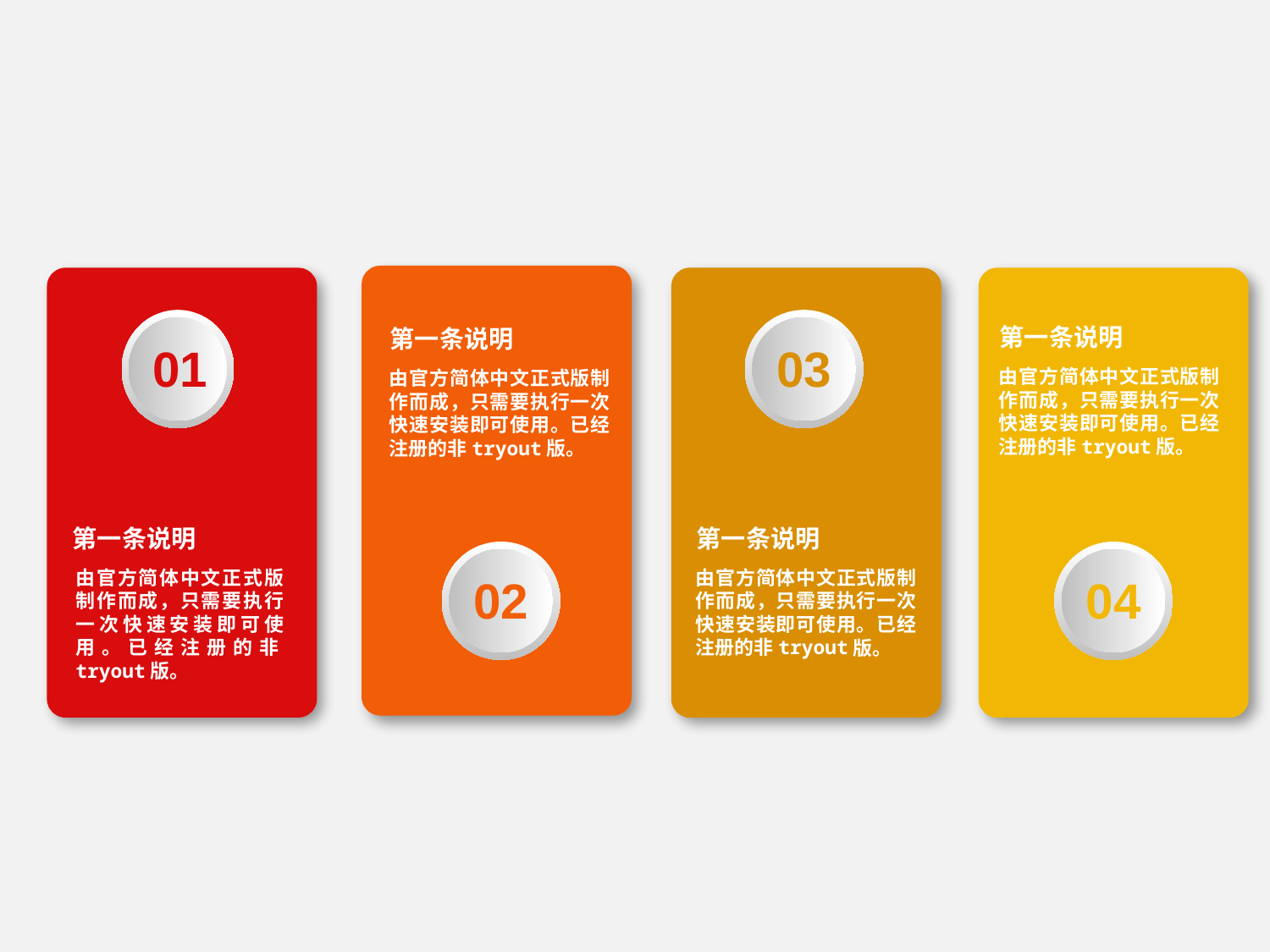

01

第一条说明
由官方简体中文正式版制作而成，只需要执行一次快速安装即可使用。已经注册的非tryout版。

03

第一条说明
由官方简体中文正式版制作而成，只需要执行一次快速安装即可使用。已经注册的非tryout版。

第一条说明
第一条说明

由官方简体中文正式版制作而成，只需要执行一次快速安装即可使用。已经注册的非tryout版。
由官方简体中文正式版制作而成，只需要执行一次快速安装即可使用。已经注册的非tryout版。

02

04